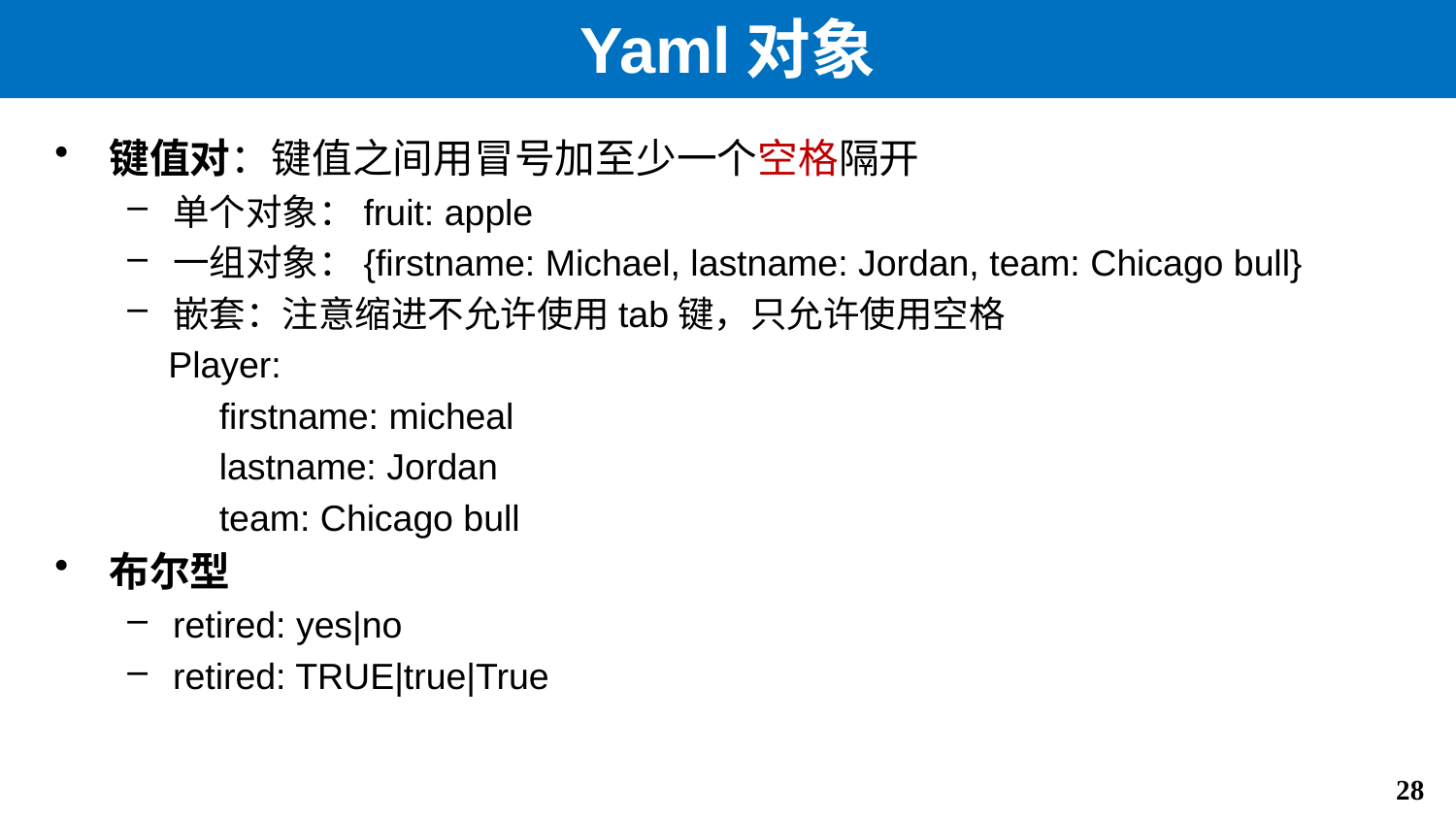

# Yaml对象
键值对：键值之间用冒号加至少一个空格隔开
单个对象：fruit: apple
一组对象：{firstname: Michael, lastname: Jordan, team: Chicago bull}
嵌套：注意缩进不允许使用tab键，只允许使用空格
    Player:
         firstname: micheal
         lastname: Jordan
         team: Chicago bull
布尔型
retired: yes|no
retired: TRUE|true|True